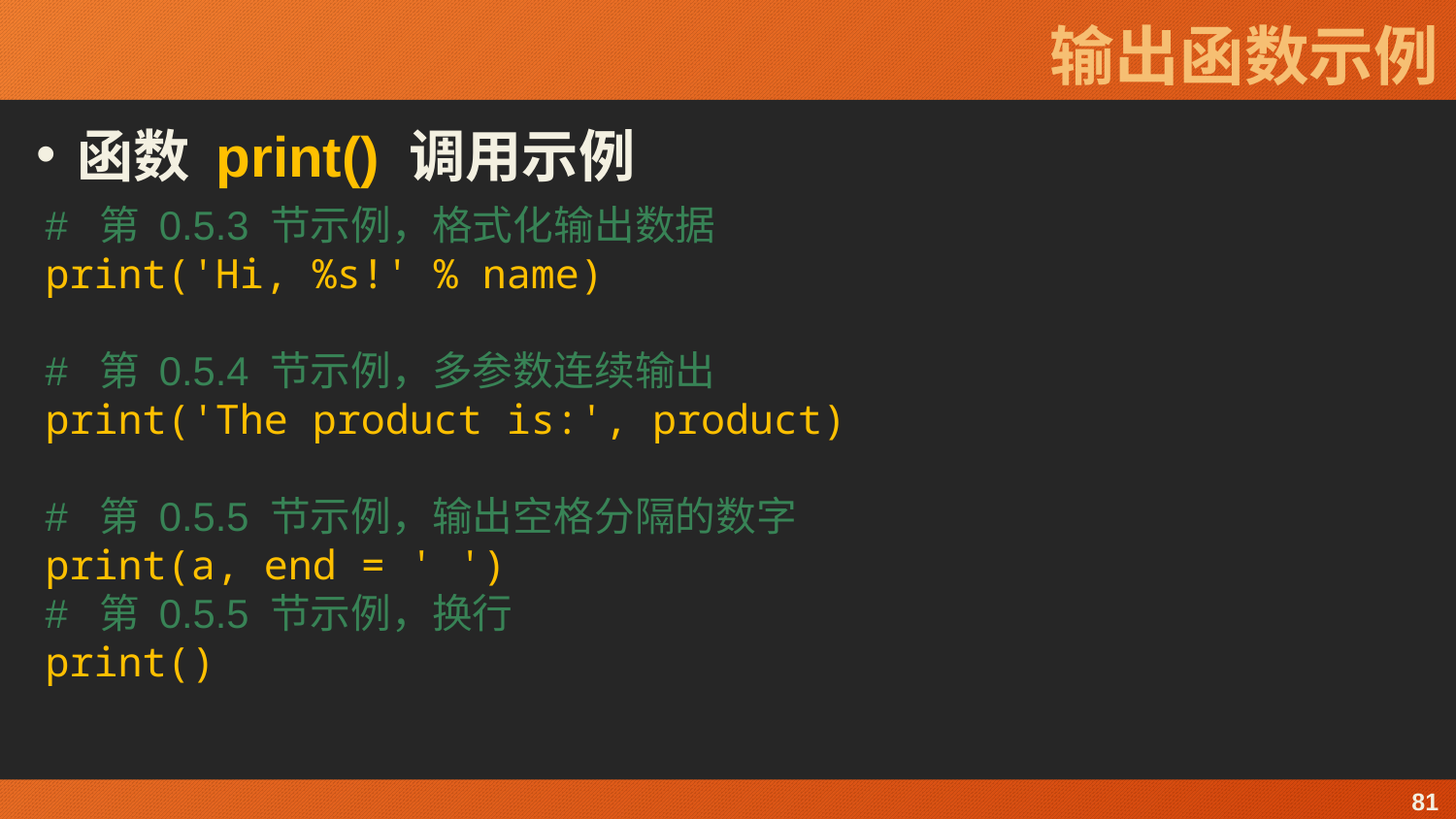

# 输出函数示例
函数 print() 调用示例
#  第 0.5.3 节示例，格式化输出数据
print('Hi, %s!' % name)

#  第 0.5.4 节示例，多参数连续输出
print('The product is:', product)

#  第 0.5.5 节示例，输出空格分隔的数字
print(a, end = ' ')
#  第 0.5.5 节示例，换行
print()
81